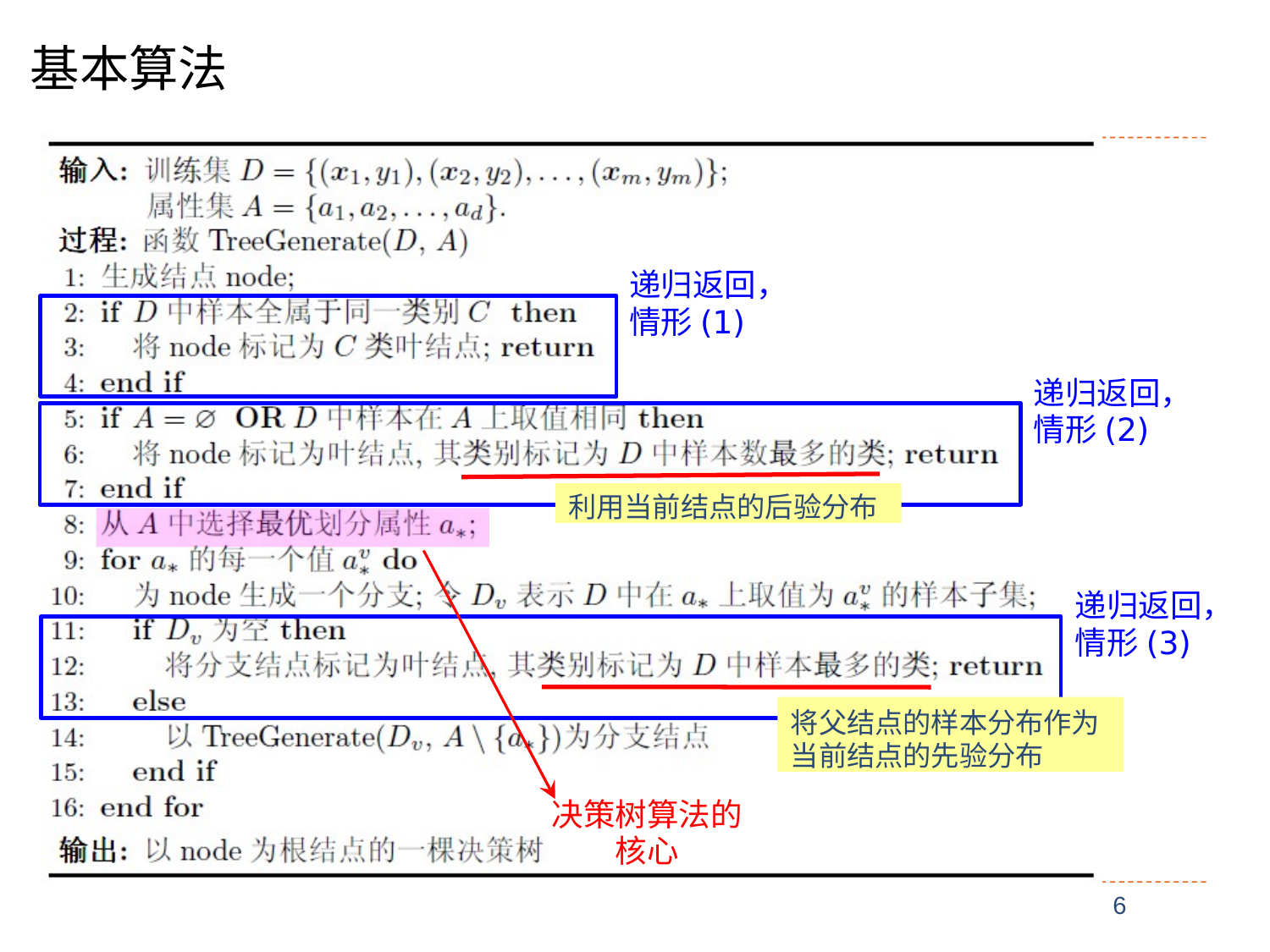

# 基本算法

递归返回， 情形(1)
递归返回， 情形(2)

利用当前结点的后验分布

递归返回， 情形(3)
将父结点的样本分布作为 当前结点的先验分布
决策树算法的 核心